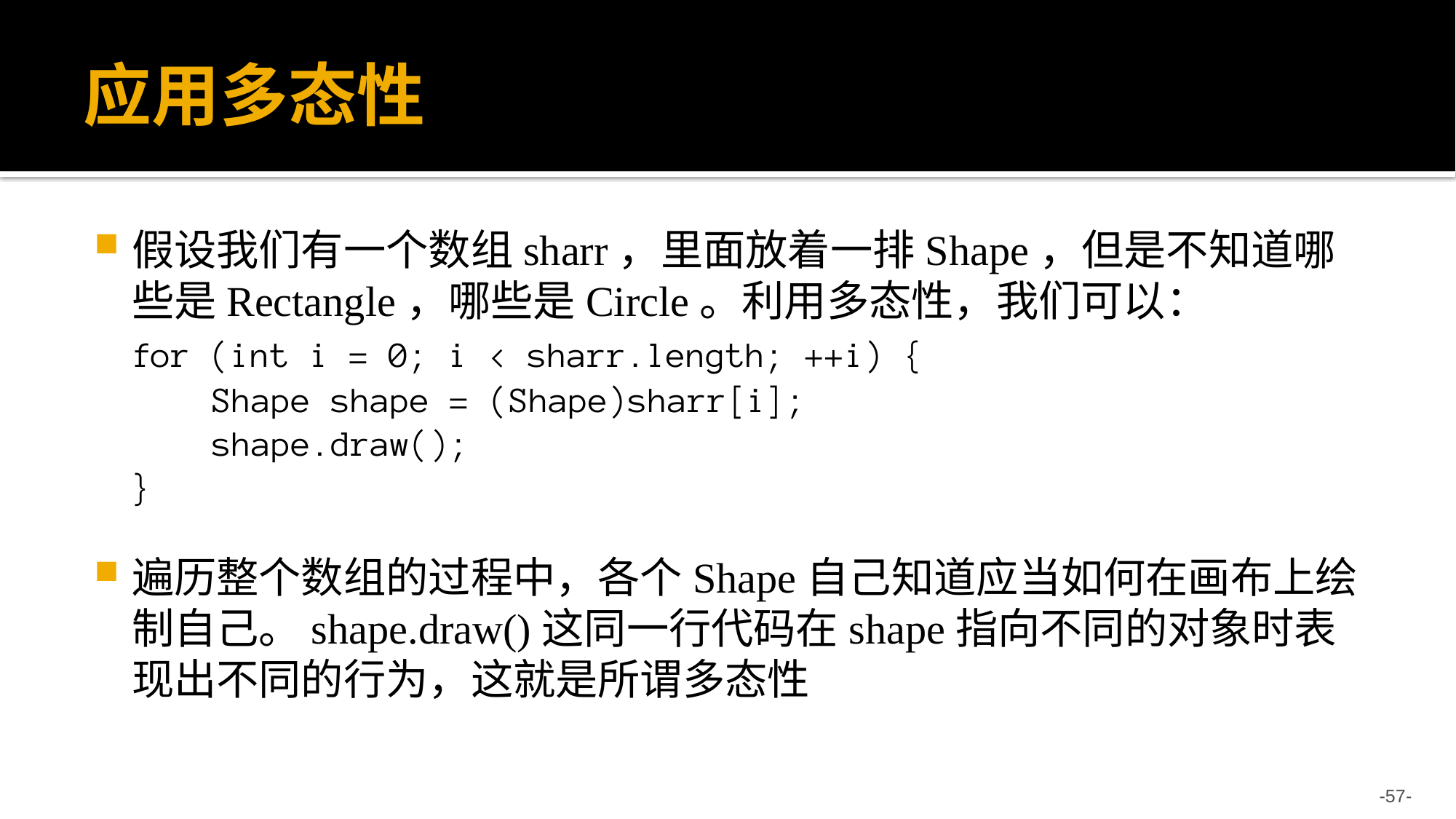

# 应用多态性
假设我们有一个数组sharr，里面放着一排Shape，但是不知道哪些是Rectangle，哪些是Circle。利用多态性，我们可以：
	for (int i = 0; i < sharr.length; ++i) {
      Shape shape = (Shape)sharr[i];
      shape.draw();
	}

遍历整个数组的过程中，各个Shape自己知道应当如何在画布上绘制自己。shape.draw()这同一行代码在shape指向不同的对象时表现出不同的行为，这就是所谓多态性
-57-